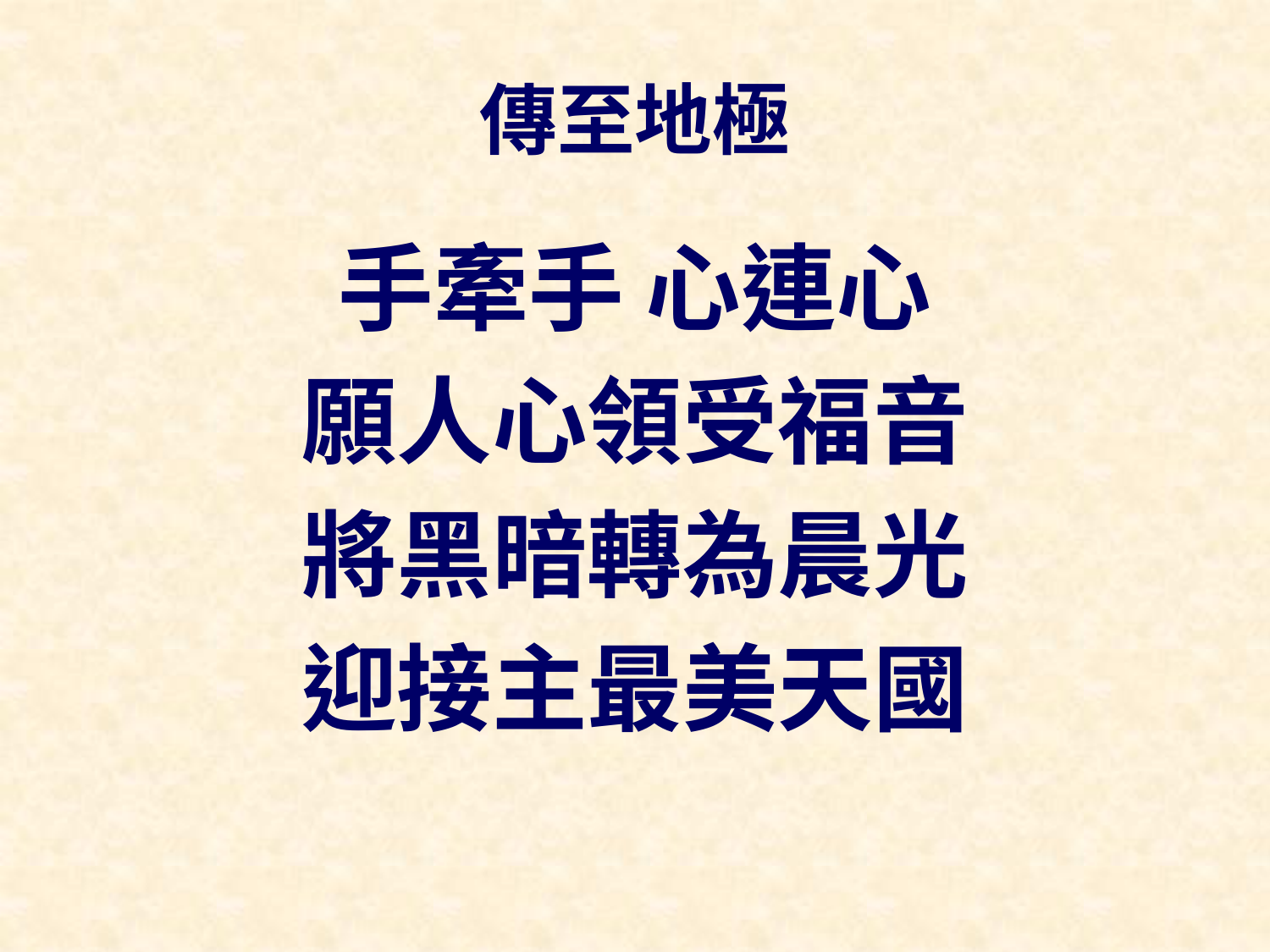

# 傳至地極
手牽手 心連心
願人心領受福音
將黑暗轉為晨光
迎接主最美天國